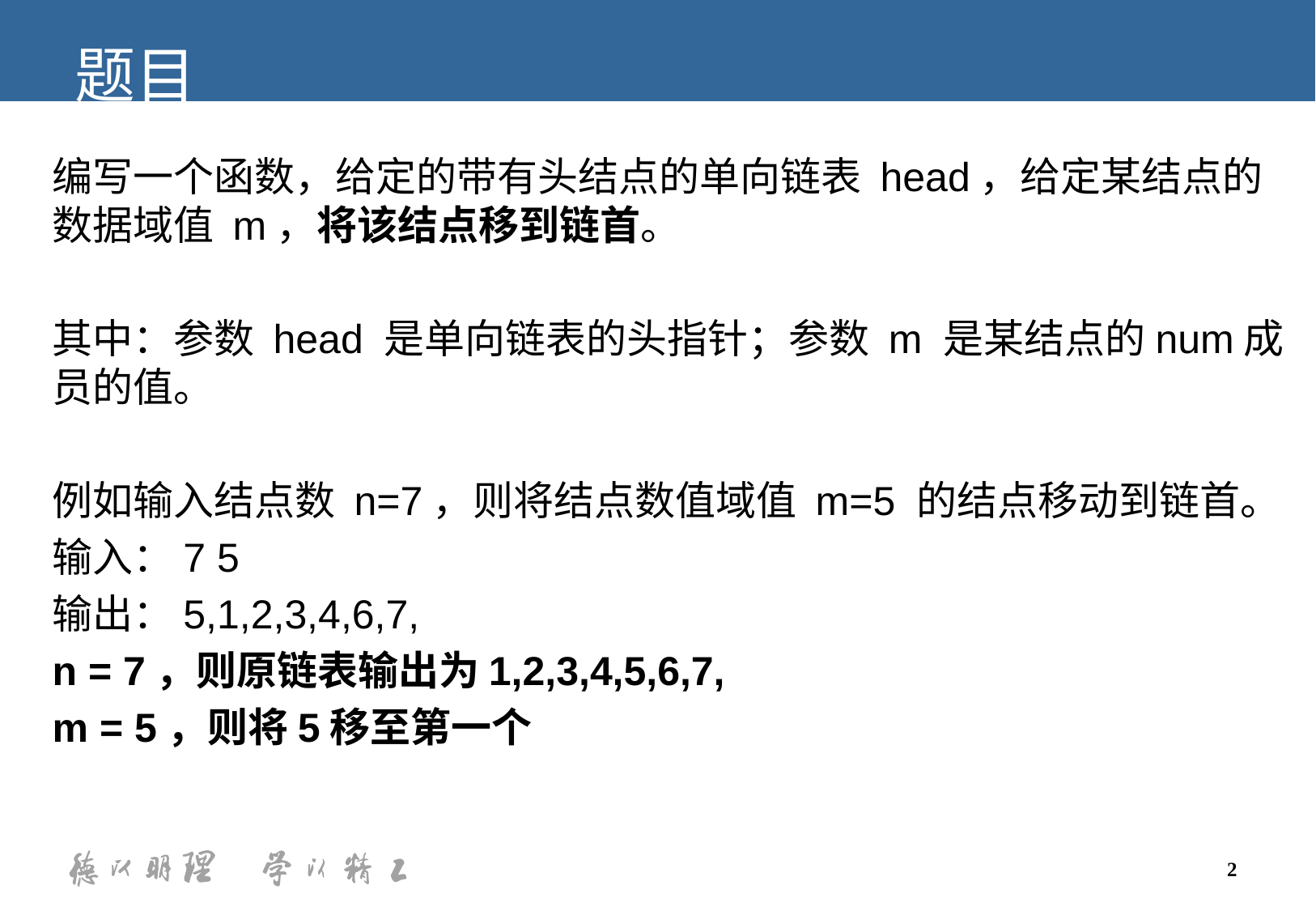

题目
编写一个函数，给定的带有头结点的单向链表 head，给定某结点的数据域值 m，将该结点移到链首。

其中：参数 head 是单向链表的头指针；参数 m 是某结点的num成员的值。

例如输入结点数 n=7，则将结点数值域值 m=5 的结点移动到链首。
输入：7 5
输出：5,1,2,3,4,6,7,
n = 7，则原链表输出为1,2,3,4,5,6,7,
m = 5，则将5移至第一个

2